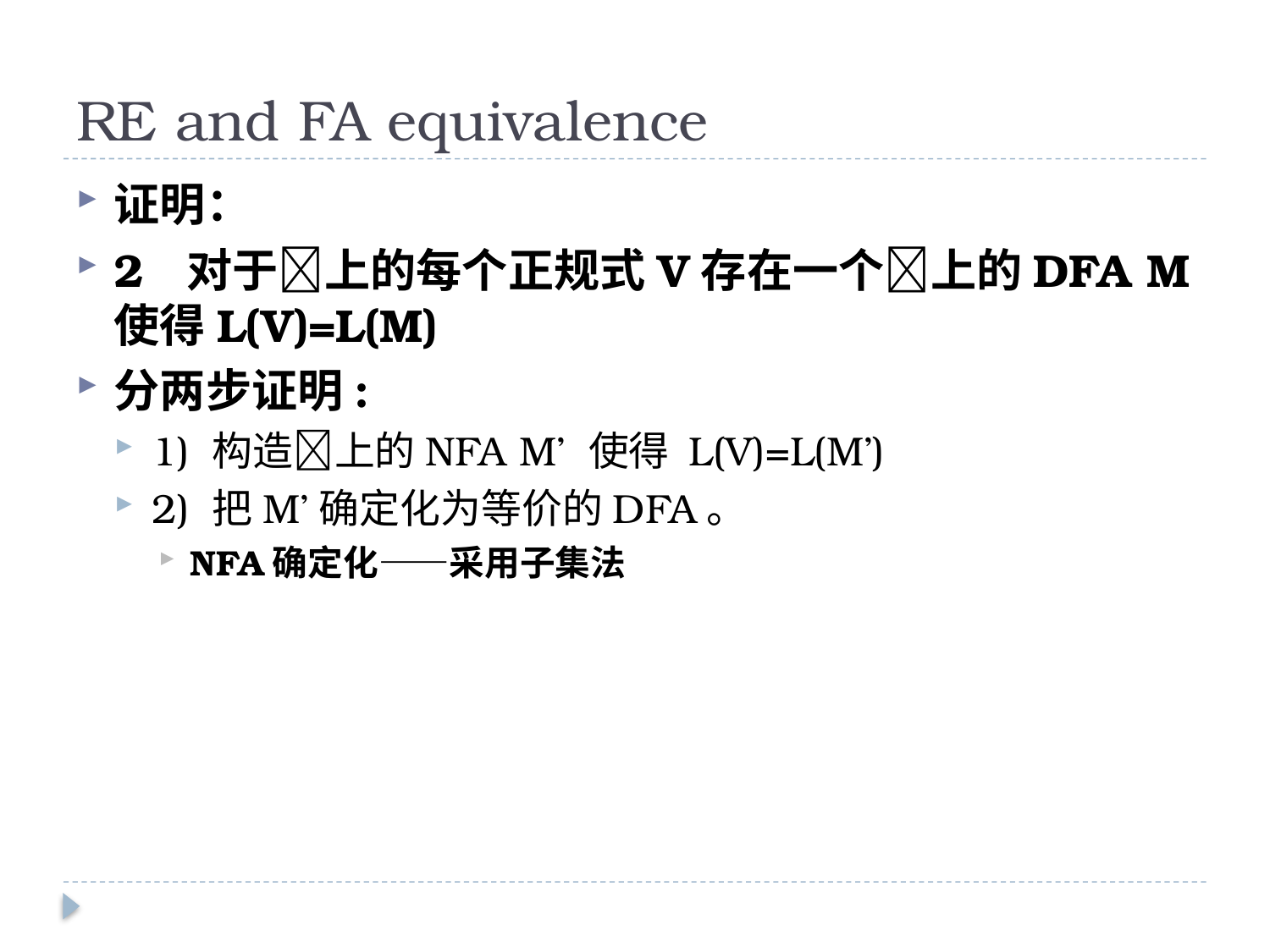

# RE and FA equivalence
证明：
2  对于Σ上的每个正规式V存在一个Σ上的DFA M使得L(V)=L(M)
分两步证明:
1) 构造Σ上的NFA M’ 使得 L(V)=L(M’)
2) 把M’确定化为等价的DFA。
NFA确定化——采用子集法